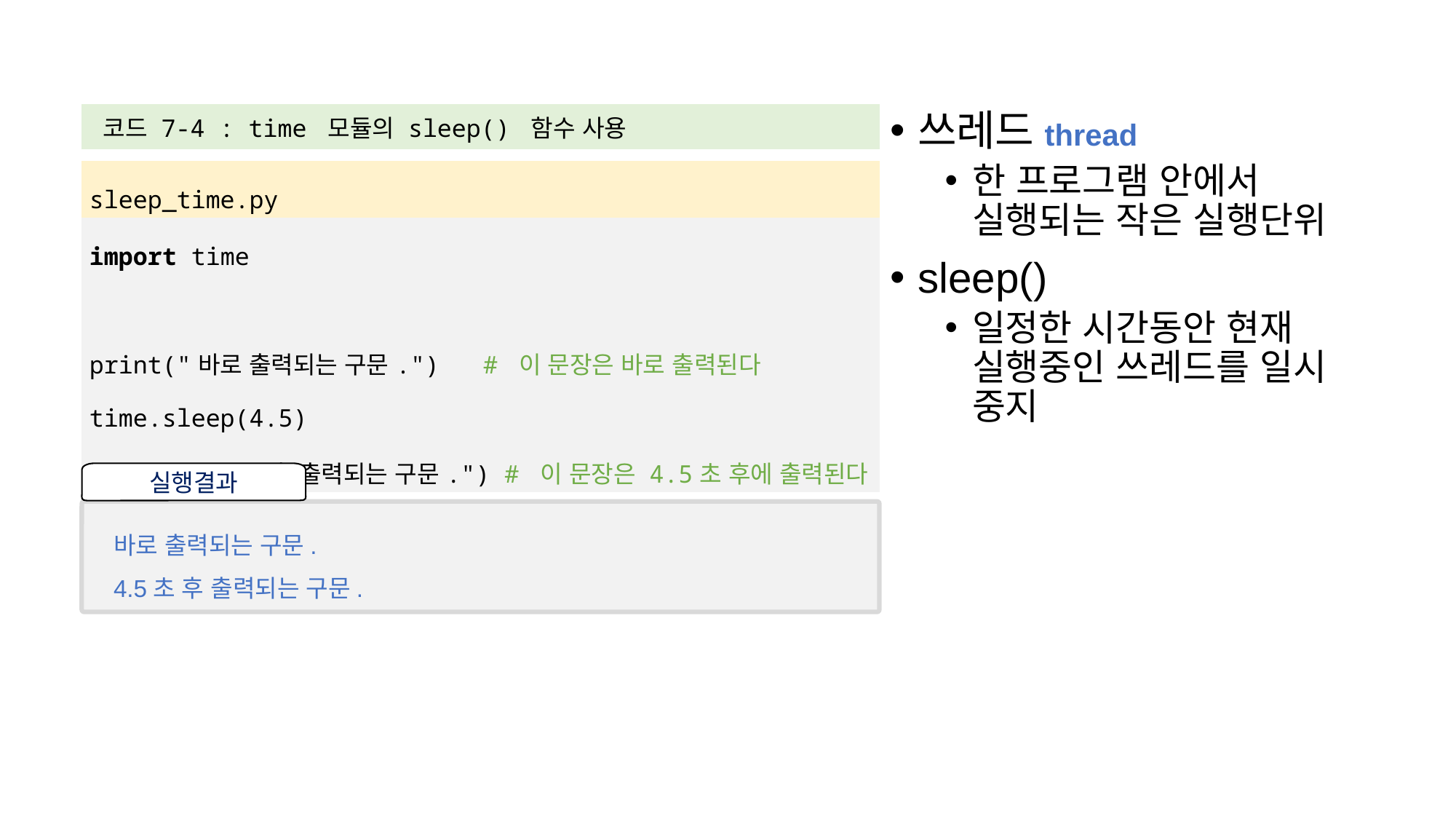

| 코드 7-4 : time 모듈의 sleep() 함수 사용 |
| --- |
|  |
| sleep\_time.py |
| import time print("바로 출력되는 구문.") # 이 문장은 바로 출력된다 time.sleep(4.5) print("4.5초 후 출력되는 구문.") # 이 문장은 4.5초 후에 출력된다 |
쓰레드thread
한 프로그램 안에서 실행되는 작은 실행단위
sleep()
일정한 시간동안 현재 실행중인 쓰레드를 일시 중지

실행결과

바로 출력되는 구문.
4.5초 후 출력되는 구문.